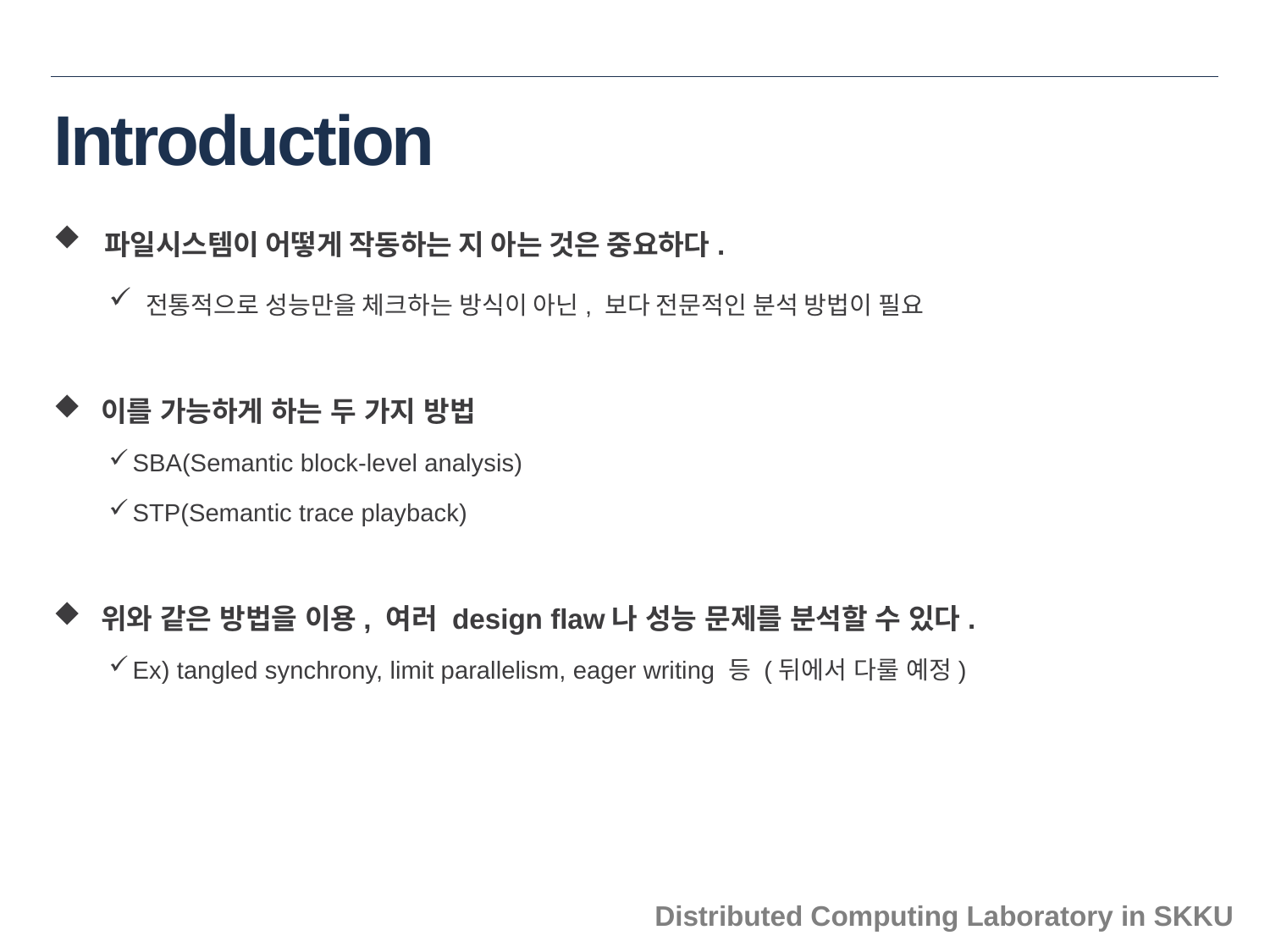

# Introduction
  파일시스템이 어떻게 작동하는 지 아는 것은 중요하다.
 전통적으로 성능만을 체크하는 방식이 아닌, 보다 전문적인 분석 방법이 필요

이를 가능하게 하는 두 가지 방법
SBA(Semantic block-level analysis)
STP(Semantic trace playback)

위와 같은 방법을 이용, 여러 design flaw나 성능 문제를 분석할 수 있다.
Ex) tangled synchrony, limit parallelism, eager writing 등 (뒤에서 다룰 예정)

Distributed Computing Laboratory in SKKU